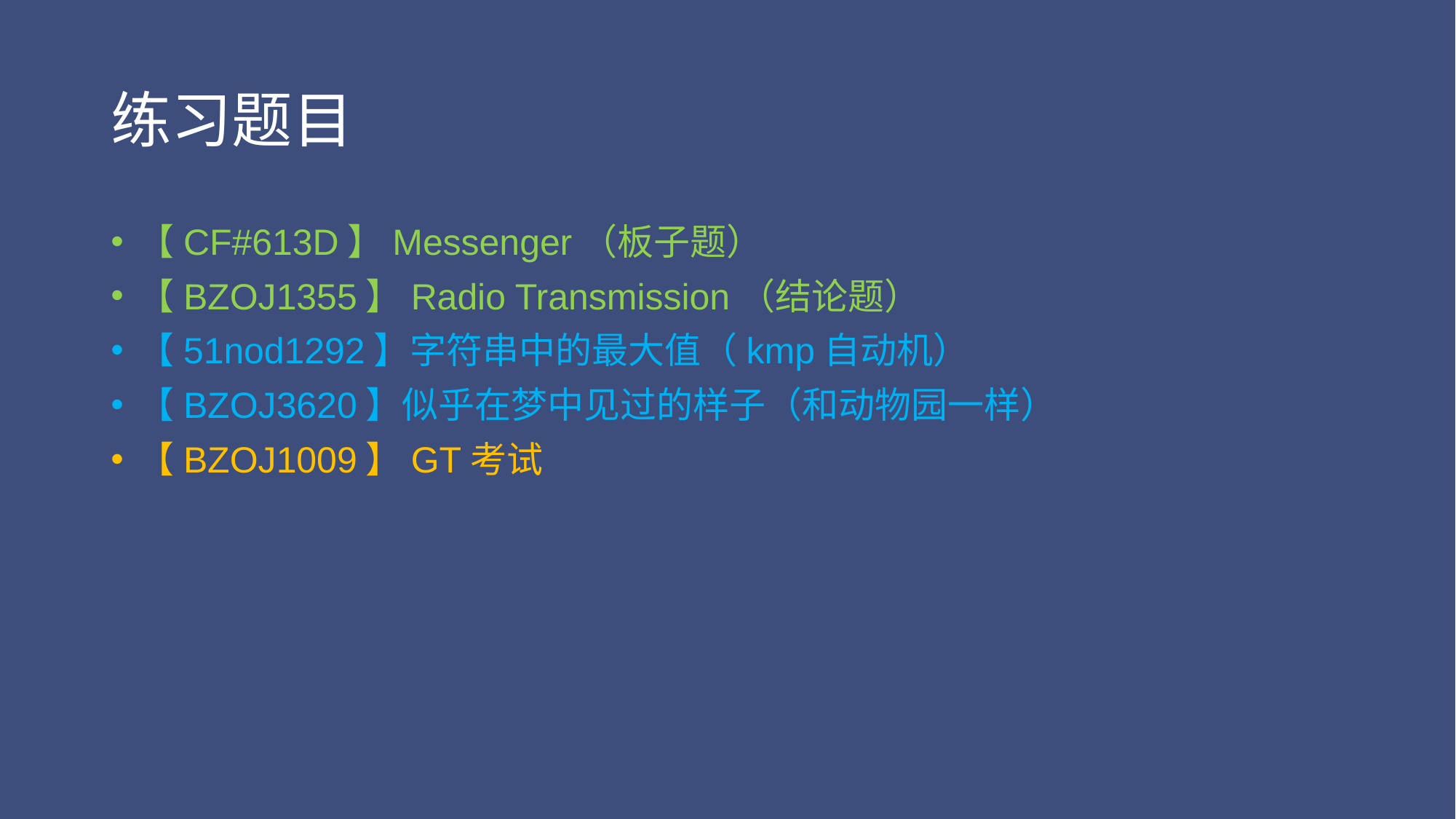

# 练习题目
【CF#613D】Messenger（板子题）
【BZOJ1355】Radio Transmission（结论题）
【51nod1292】字符串中的最大值（kmp自动机）
【BZOJ3620】似乎在梦中见过的样子（和动物园一样）
【BZOJ1009】GT考试